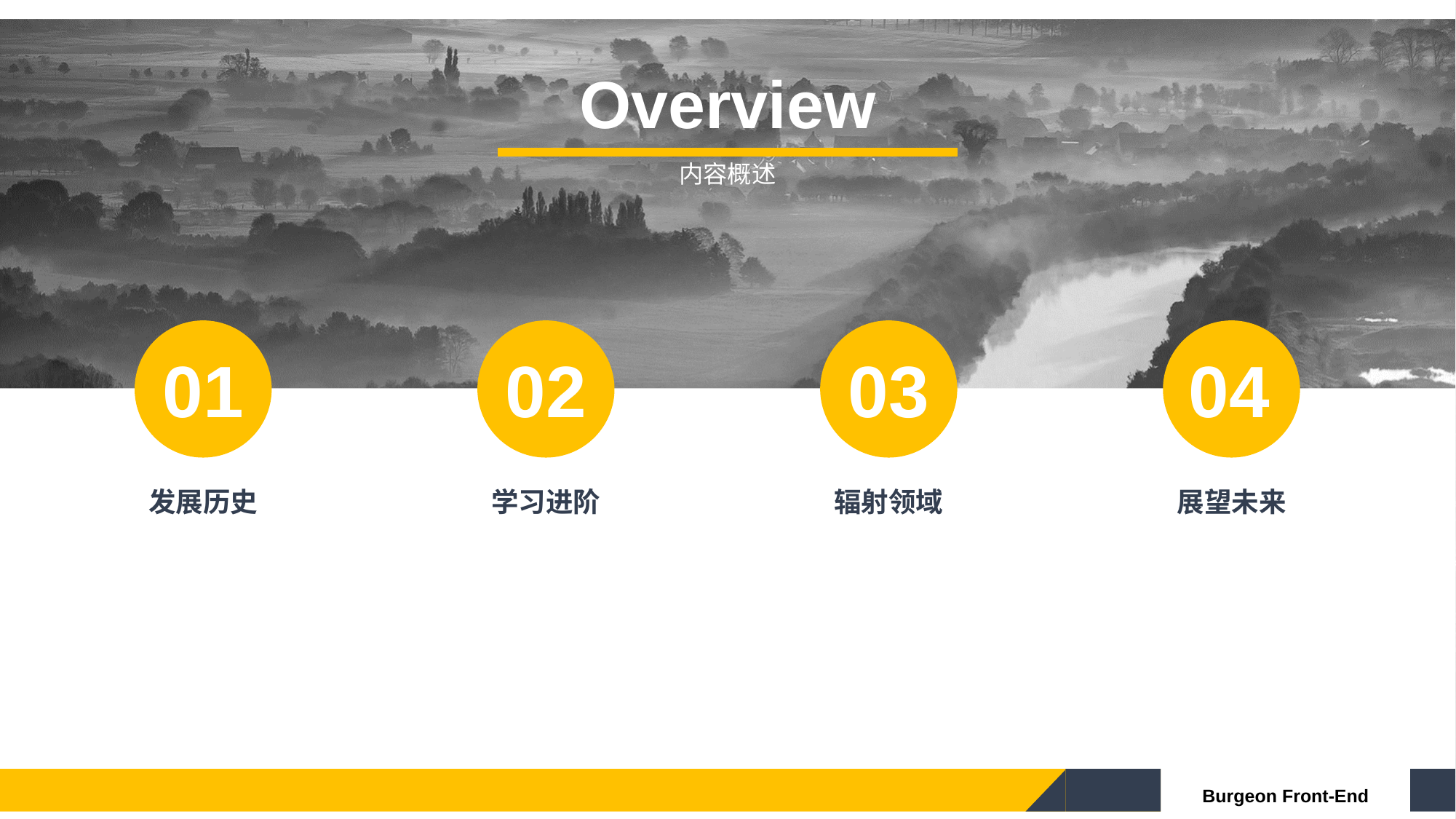

Overview
内容概述
01
02
03
04
发展历史
学习进阶
辐射领域
展望未来
Burgeon Front-End